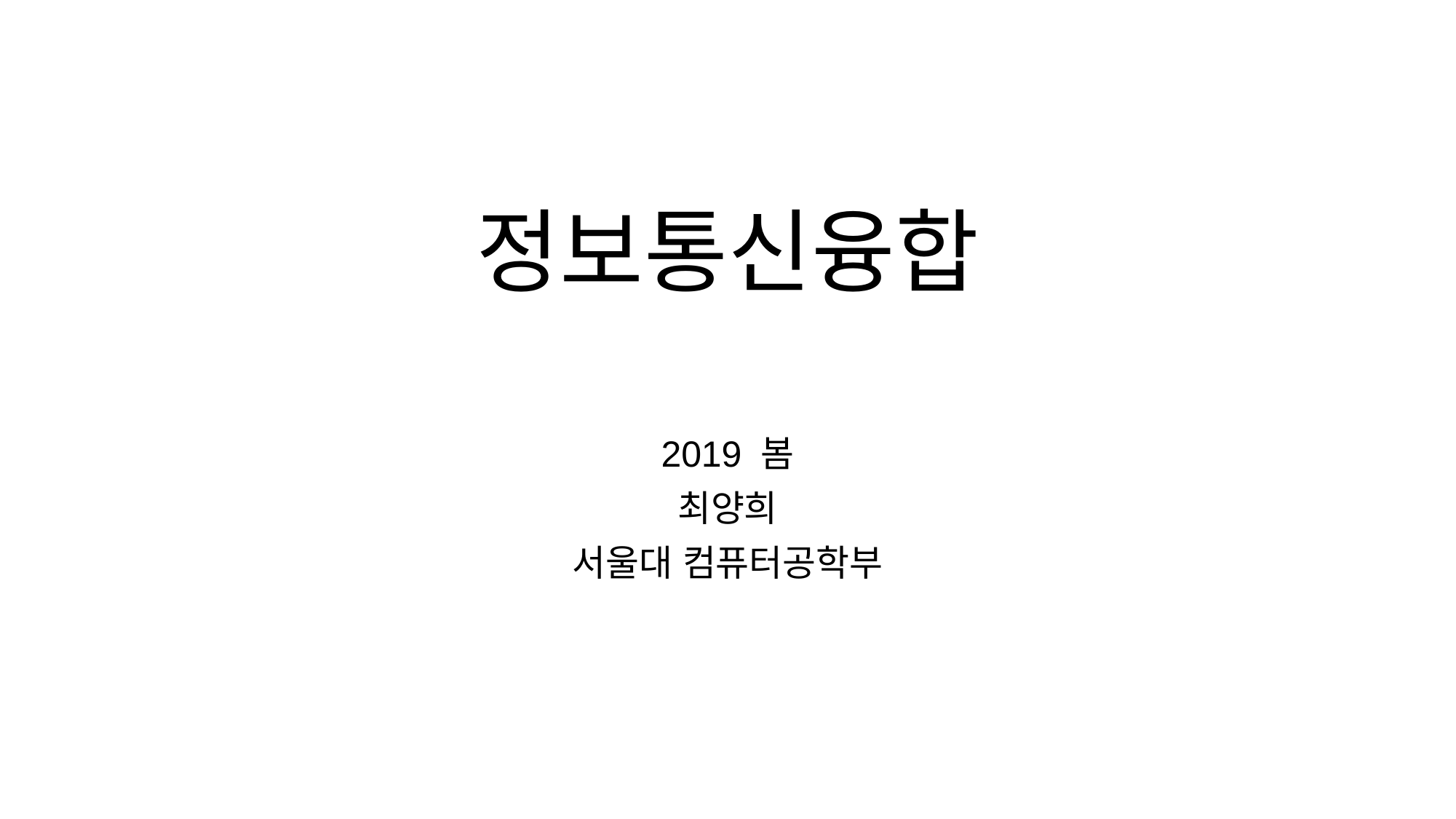

# 정보통신융합
2019 봄
최양희
서울대 컴퓨터공학부